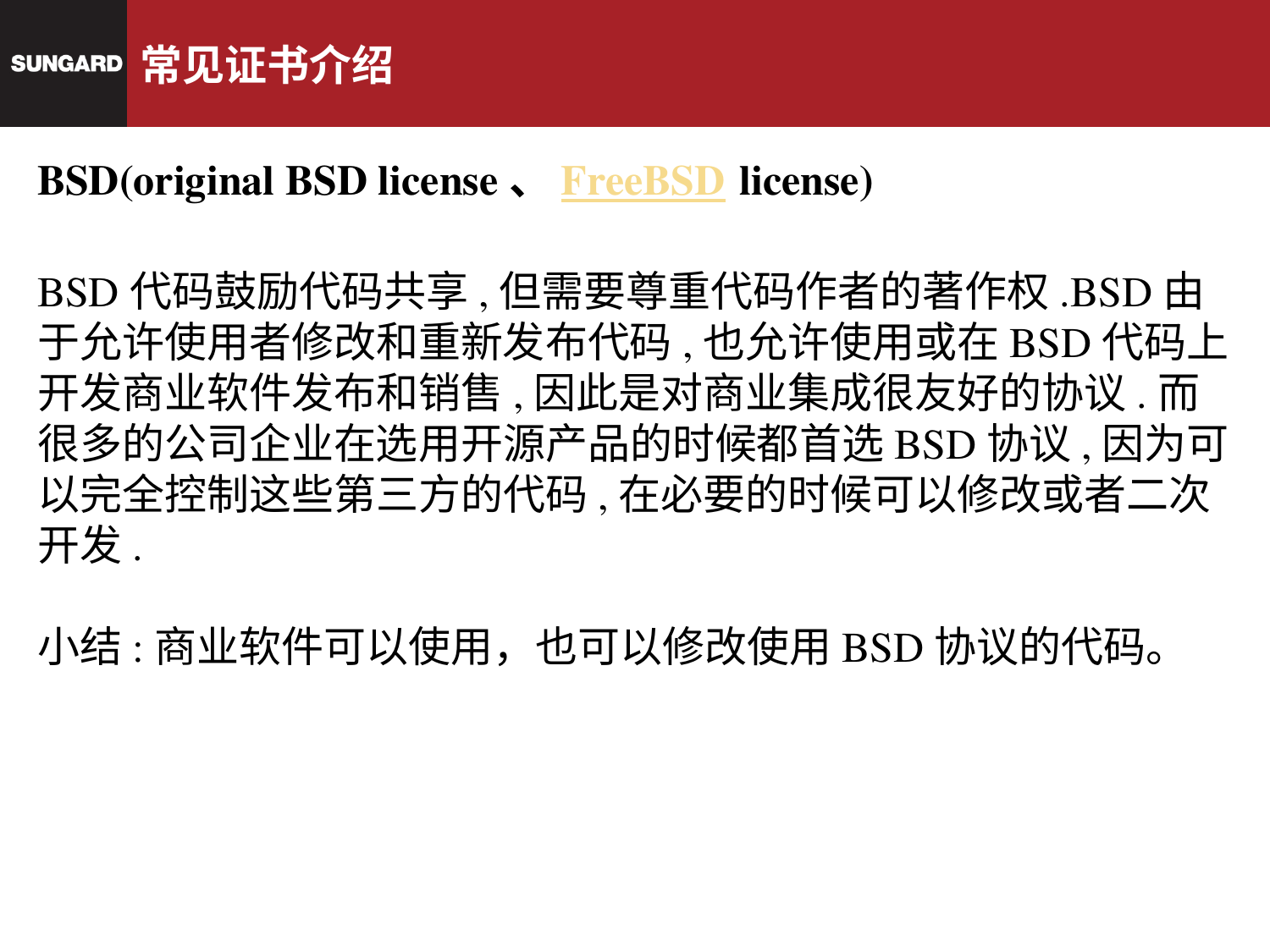

# 常见证书介绍
BSD(original BSD license、FreeBSD license)

BSD代码鼓励代码共享,但需要尊重代码作者的著作权.BSD由于允许使用者修改和重新发布代码,也允许使用或在BSD代码上开发商业软件发布和销售,因此是对商业集成很友好的协议.而很多的公司企业在选用开源产品的时候都首选BSD协议,因为可以完全控制这些第三方的代码,在必要的时候可以修改或者二次开发.

小结:商业软件可以使用，也可以修改使用BSD协议的代码。